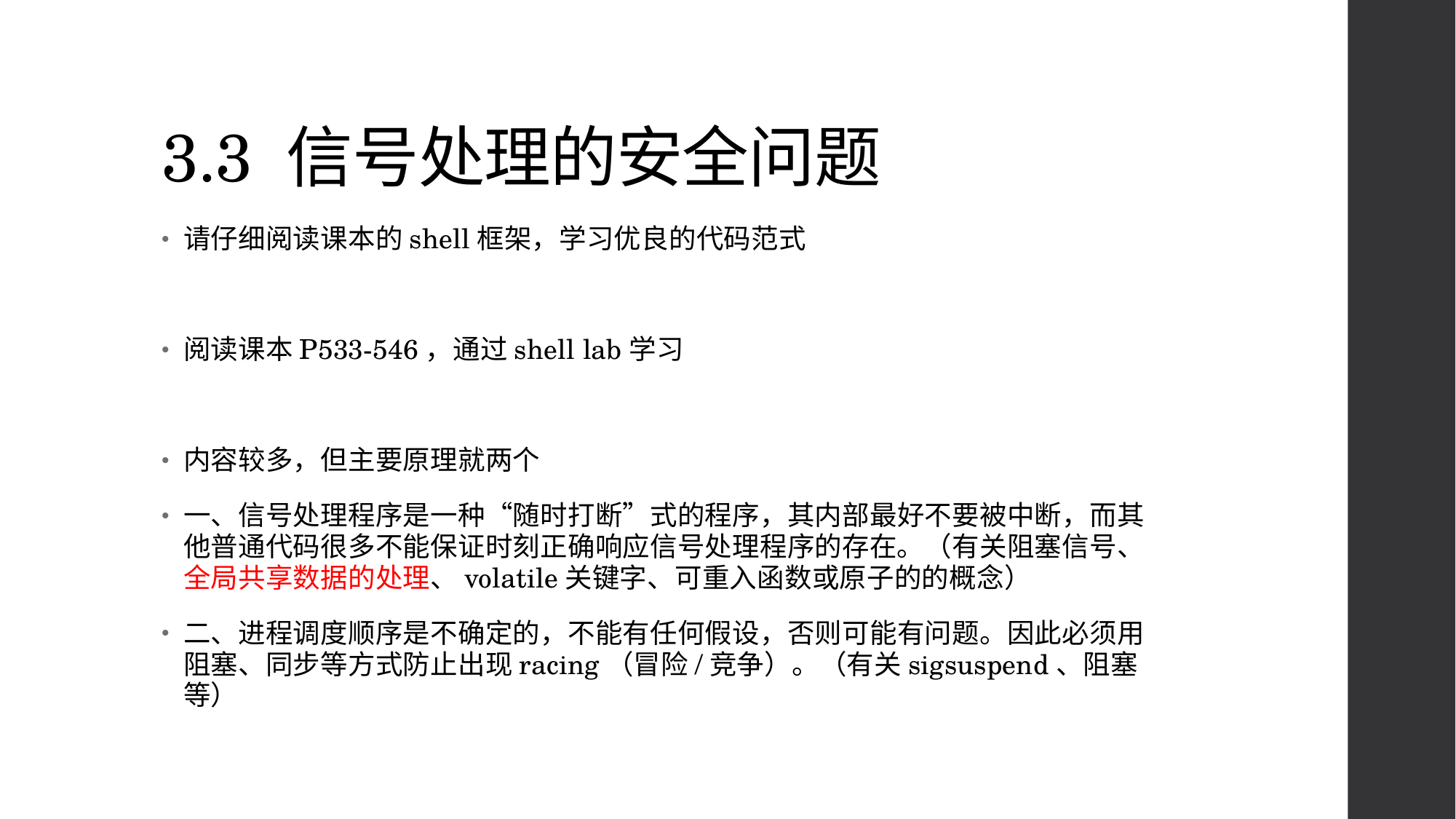

# 3.3 信号处理的安全问题
请仔细阅读课本的shell框架，学习优良的代码范式

阅读课本P533-546，通过shell lab学习

内容较多，但主要原理就两个
一、信号处理程序是一种“随时打断”式的程序，其内部最好不要被中断，而其他普通代码很多不能保证时刻正确响应信号处理程序的存在。（有关阻塞信号、全局共享数据的处理、volatile关键字、可重入函数或原子的的概念）
二、进程调度顺序是不确定的，不能有任何假设，否则可能有问题。因此必须用阻塞、同步等方式防止出现racing（冒险/竞争）。（有关sigsuspend、阻塞等）